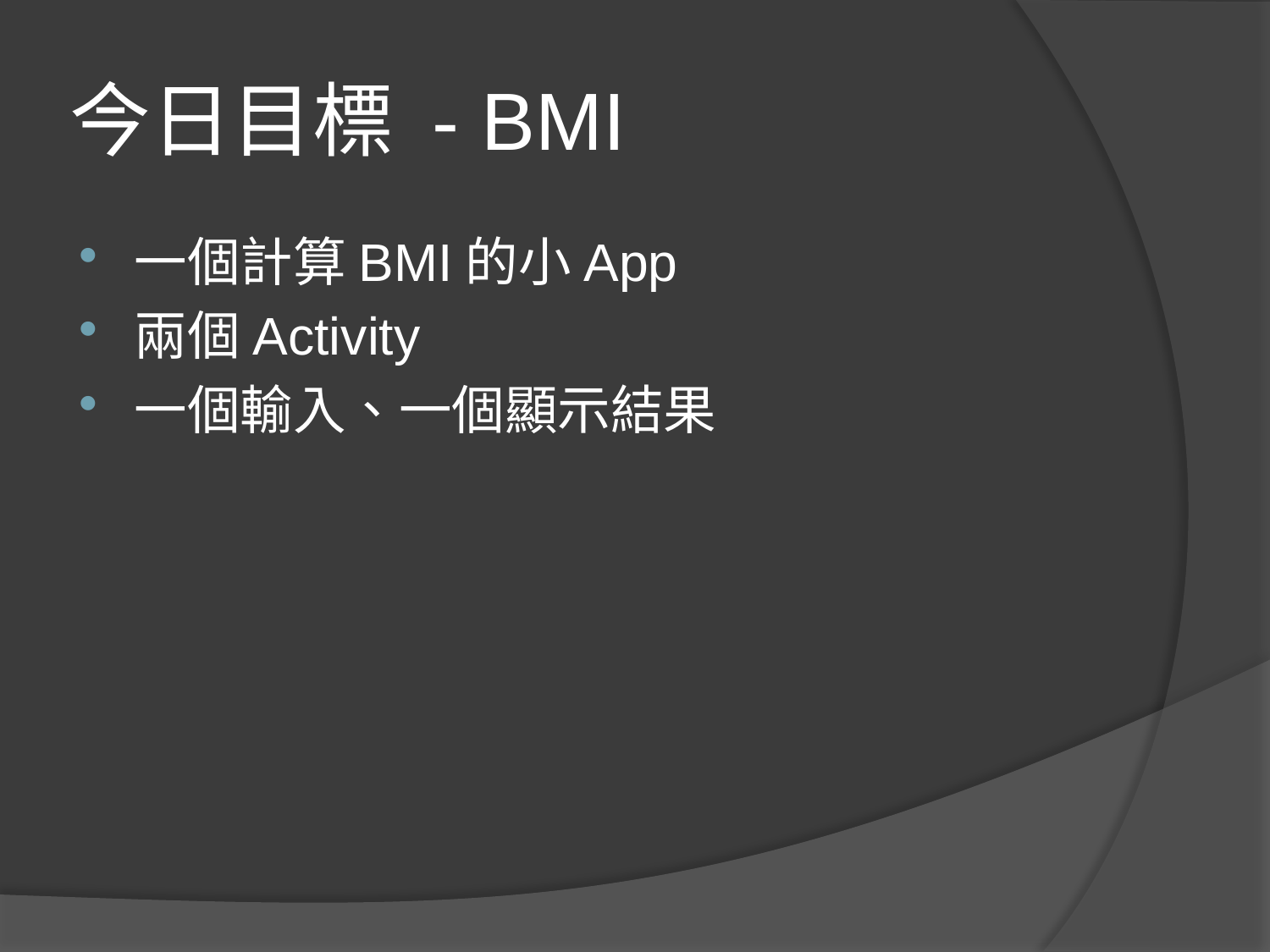

# 今日目標 - BMI
一個計算BMI的小App
兩個Activity
一個輸入、一個顯示結果